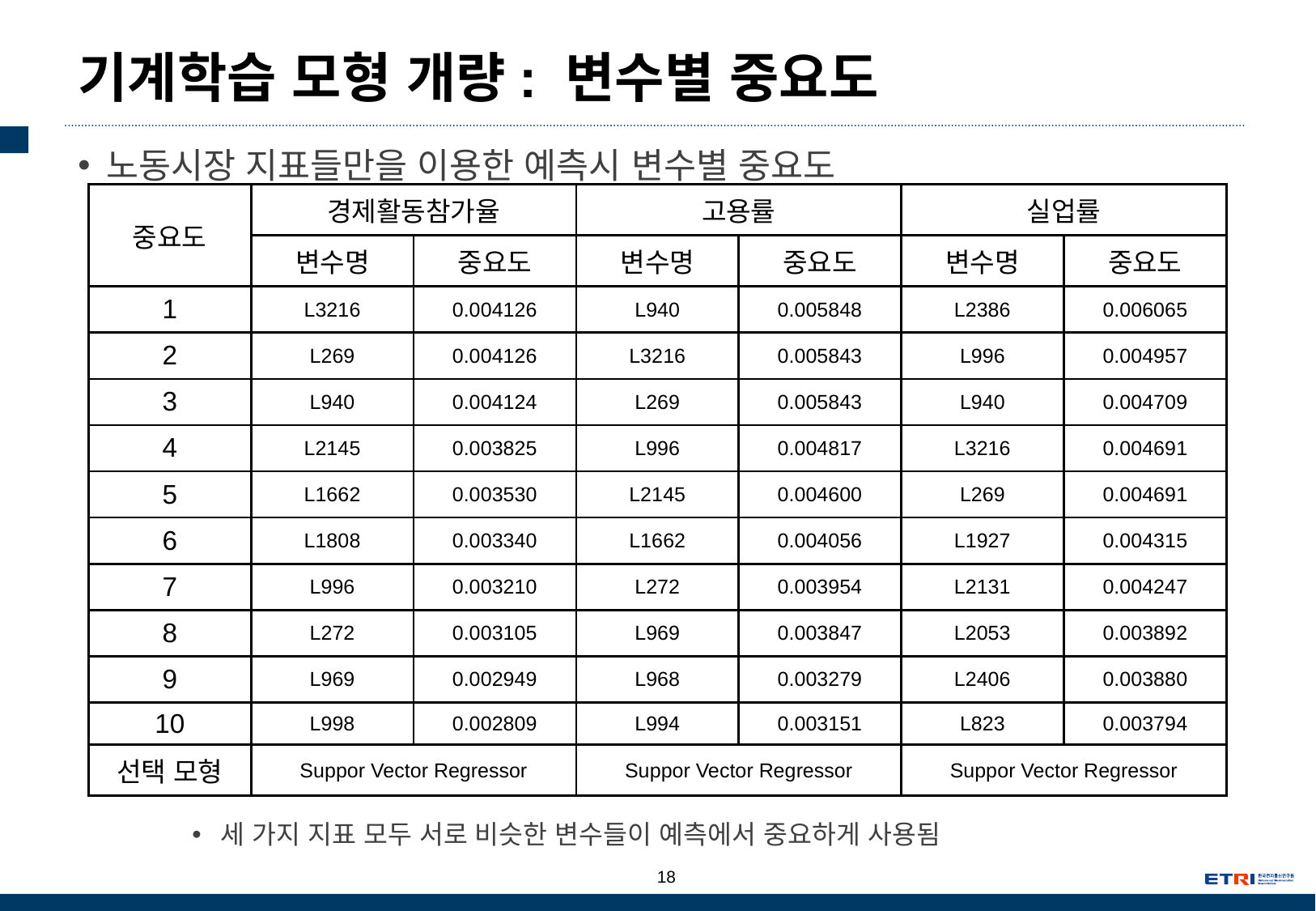

# 기계학습 모형 개량: 변수별 중요도
노동시장 지표들만을 이용한 예측시 변수별 중요도

세 가지 지표 모두 서로 비슷한 변수들이 예측에서 중요하게 사용됨
| 중요도 | 경제활동참가율 |  | 고용률 |  | 실업률 |  |
| --- | --- | --- | --- | --- | --- | --- |
|  | 변수명 | 중요도 | 변수명 | 중요도 | 변수명 | 중요도 |
| 1 | L3216 | 0.004126 | L940 | 0.005848 | L2386 | 0.006065 |
| 2 | L269 | 0.004126 | L3216 | 0.005843 | L996 | 0.004957 |
| 3 | L940 | 0.004124 | L269 | 0.005843 | L940 | 0.004709 |
| 4 | L2145 | 0.003825 | L996 | 0.004817 | L3216 | 0.004691 |
| 5 | L1662 | 0.003530 | L2145 | 0.004600 | L269 | 0.004691 |
| 6 | L1808 | 0.003340 | L1662 | 0.004056 | L1927 | 0.004315 |
| 7 | L996 | 0.003210 | L272 | 0.003954 | L2131 | 0.004247 |
| 8 | L272 | 0.003105 | L969 | 0.003847 | L2053 | 0.003892 |
| 9 | L969 | 0.002949 | L968 | 0.003279 | L2406 | 0.003880 |
| 10 | L998 | 0.002809 | L994 | 0.003151 | L823 | 0.003794 |
| 선택 모형 | Suppor Vector Regressor |  | Suppor Vector Regressor |  | Suppor Vector Regressor |  |